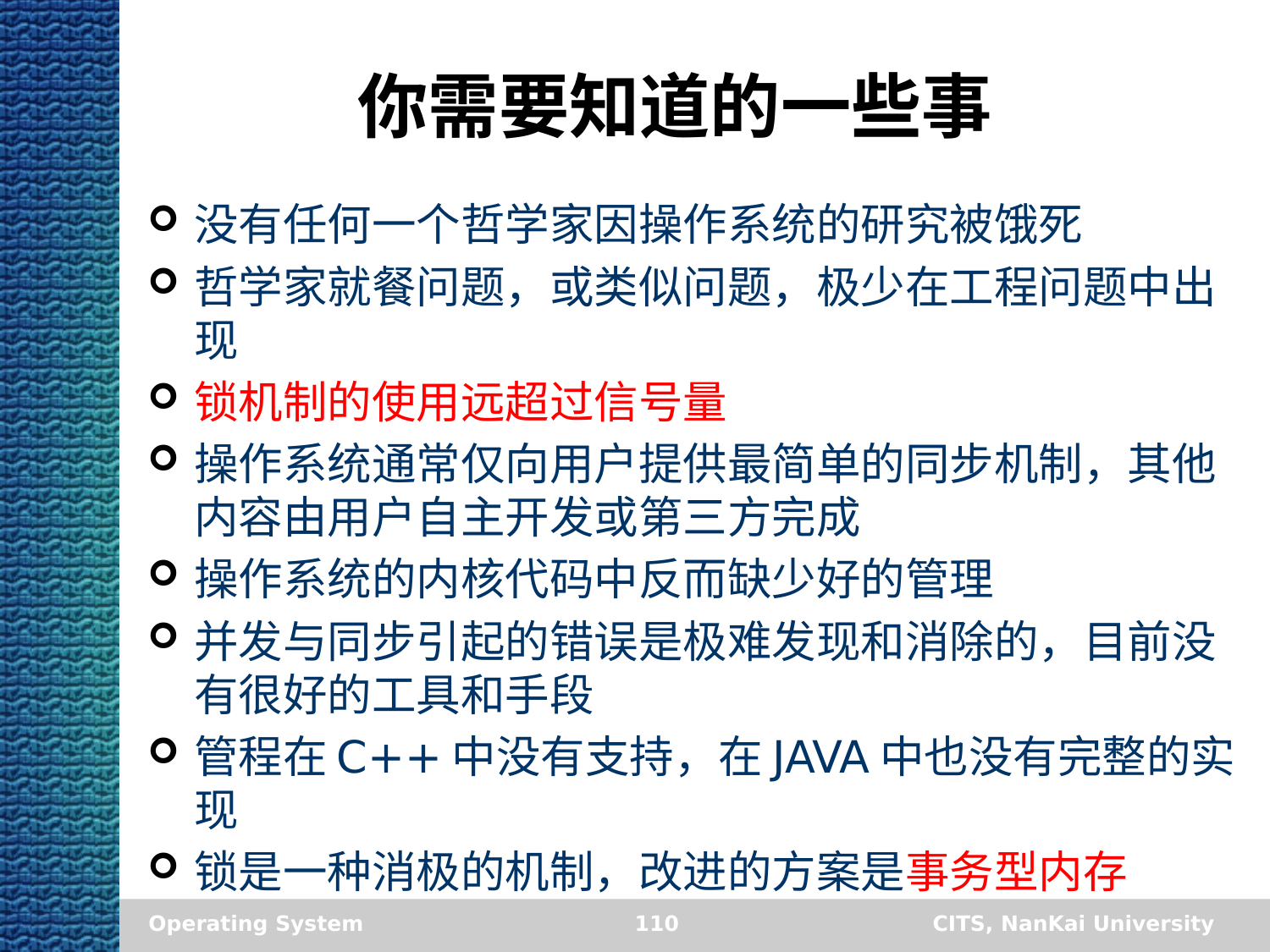

# 你需要知道的一些事
没有任何一个哲学家因操作系统的研究被饿死
哲学家就餐问题，或类似问题，极少在工程问题中出现
锁机制的使用远超过信号量
操作系统通常仅向用户提供最简单的同步机制，其他内容由用户自主开发或第三方完成
操作系统的内核代码中反而缺少好的管理
并发与同步引起的错误是极难发现和消除的，目前没有很好的工具和手段
管程在C++中没有支持，在JAVA中也没有完整的实现
锁是一种消极的机制，改进的方案是事务型内存
Operating System
110
CITS, NanKai University